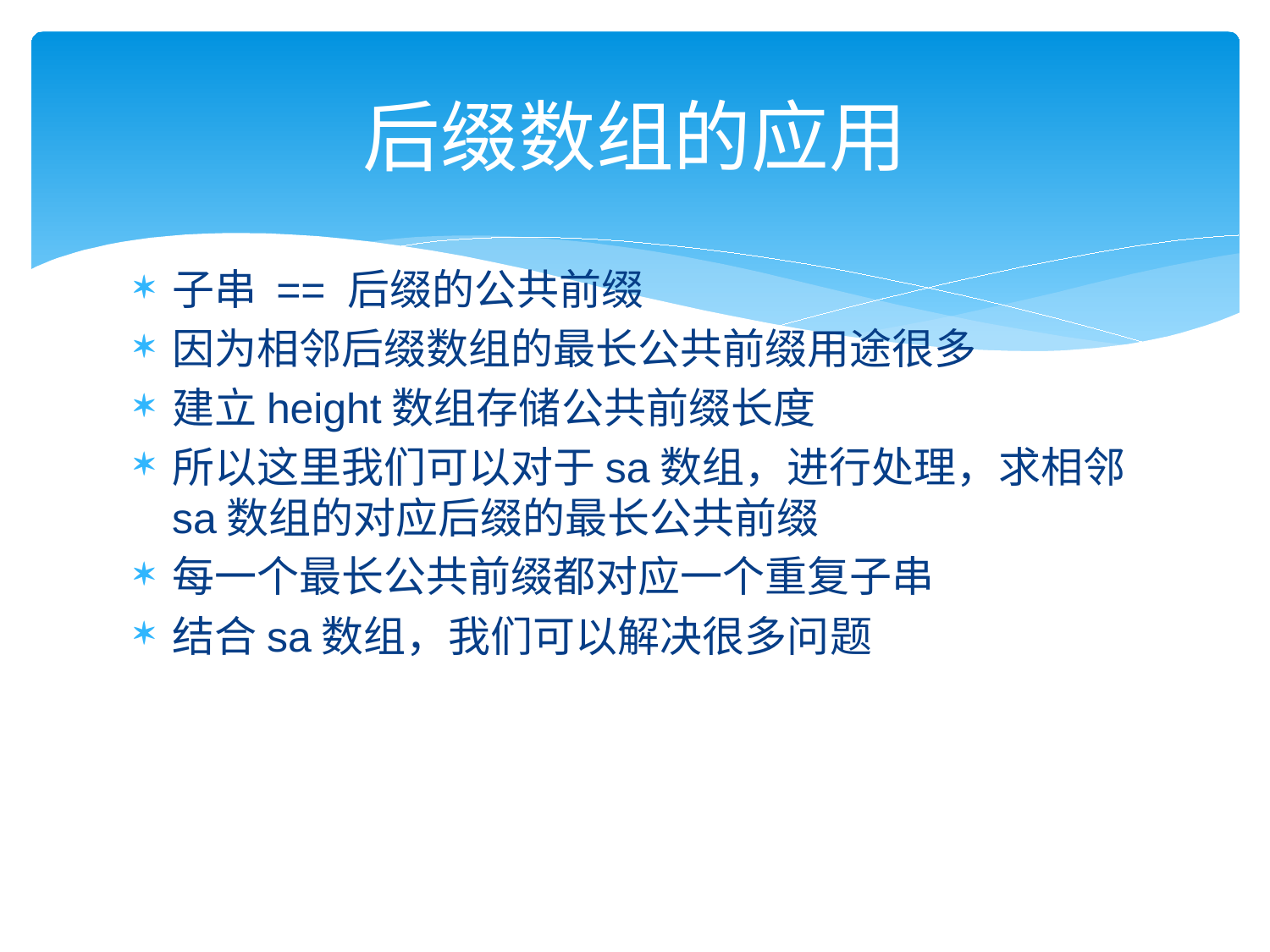

# 后缀数组的应用
子串 == 后缀的公共前缀
因为相邻后缀数组的最长公共前缀用途很多
建立height数组存储公共前缀长度
所以这里我们可以对于sa数组，进行处理，求相邻sa数组的对应后缀的最长公共前缀
每一个最长公共前缀都对应一个重复子串
结合sa数组，我们可以解决很多问题